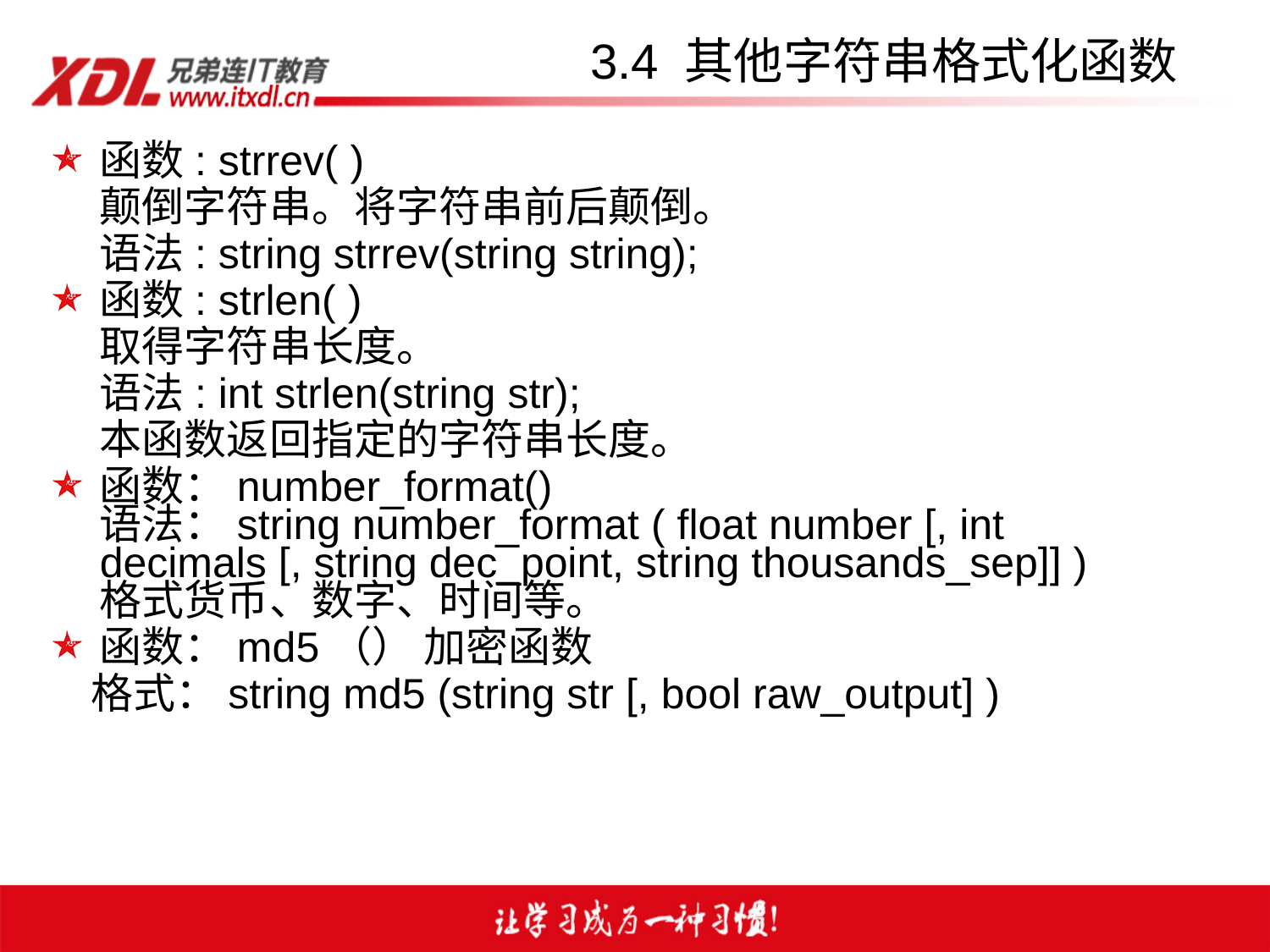

# 3.4 其他字符串格式化函数
函数: strrev( )
	颠倒字符串。将字符串前后颠倒。
	语法: string strrev(string string);
函数: strlen( )
	取得字符串长度。
	语法: int strlen(string str);
	本函数返回指定的字符串长度。
函数：number_format()
语法：string number_format ( float number [, int decimals [, string dec_point, string thousands_sep]] )
格式货币、数字、时间等。
函数：md5（） 加密函数
   格式：string md5 (string str [, bool raw_output] )